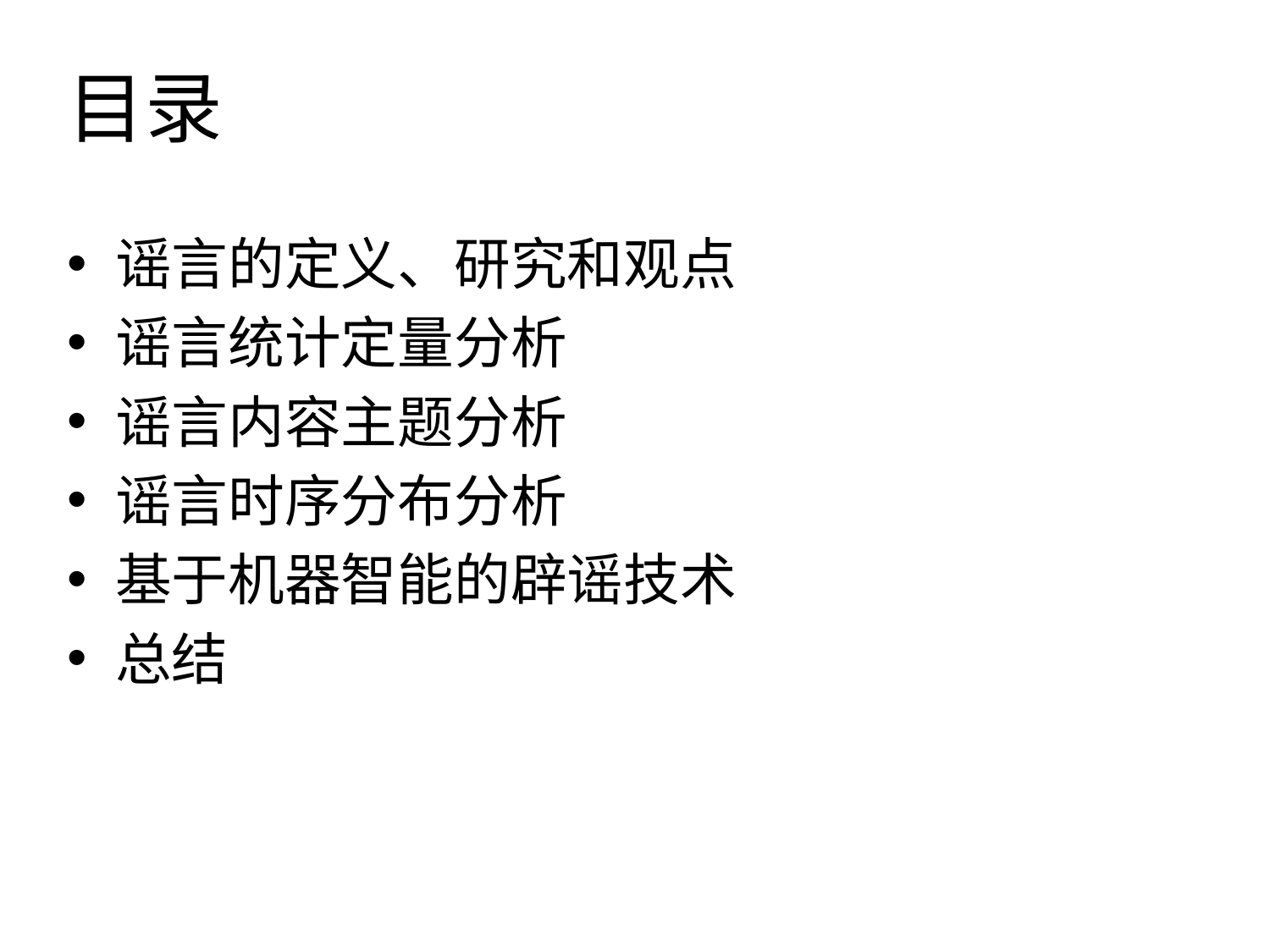

# 目录
谣言的定义、研究和观点
谣言统计定量分析
谣言内容主题分析
谣言时序分布分析
基于机器智能的辟谣技术
总结